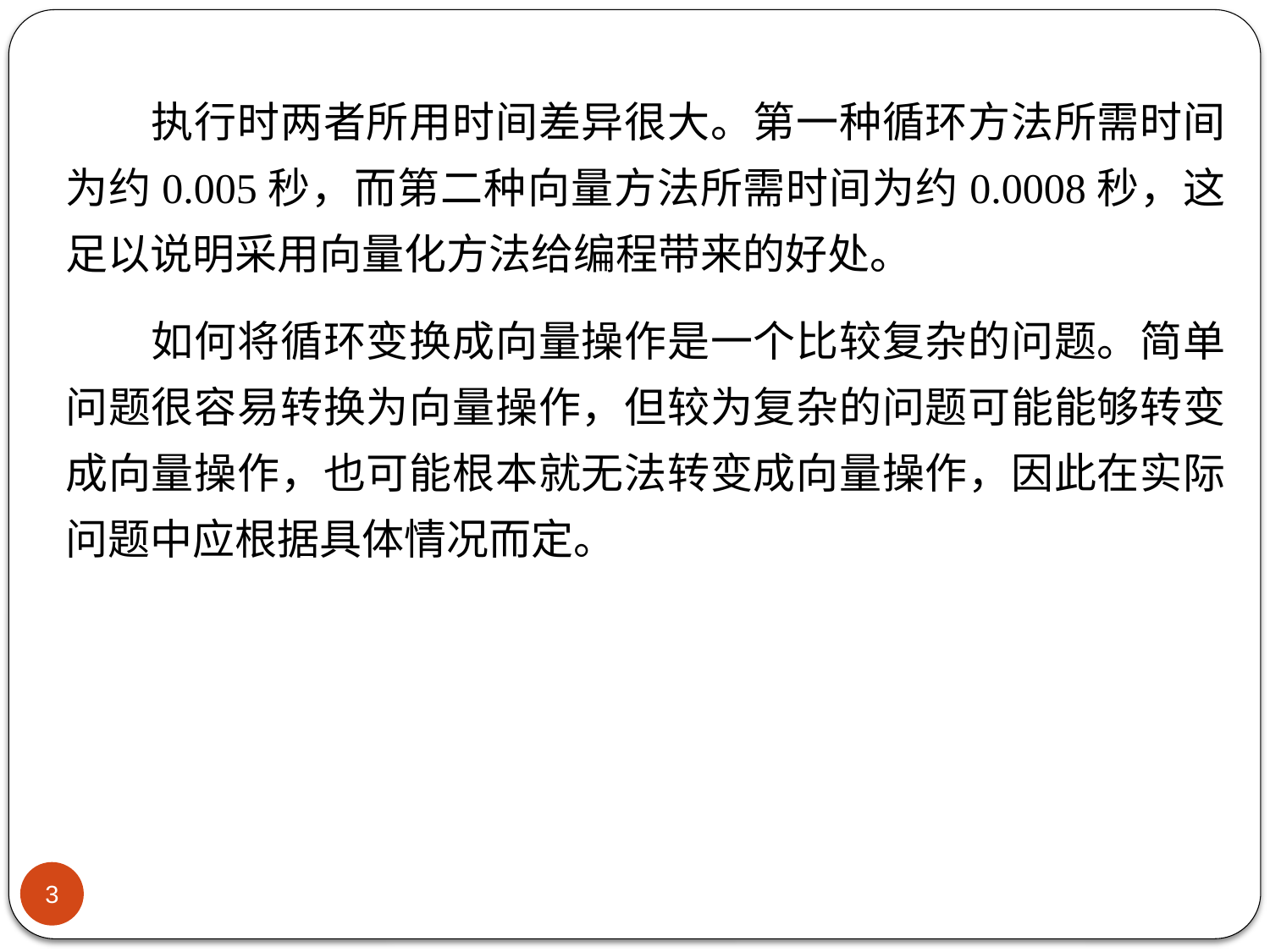

执行时两者所用时间差异很大。第一种循环方法所需时间为约0.005秒，而第二种向量方法所需时间为约0.0008秒，这足以说明采用向量化方法给编程带来的好处。
　　如何将循环变换成向量操作是一个比较复杂的问题。简单问题很容易转换为向量操作，但较为复杂的问题可能能够转变成向量操作，也可能根本就无法转变成向量操作，因此在实际问题中应根据具体情况而定。
3